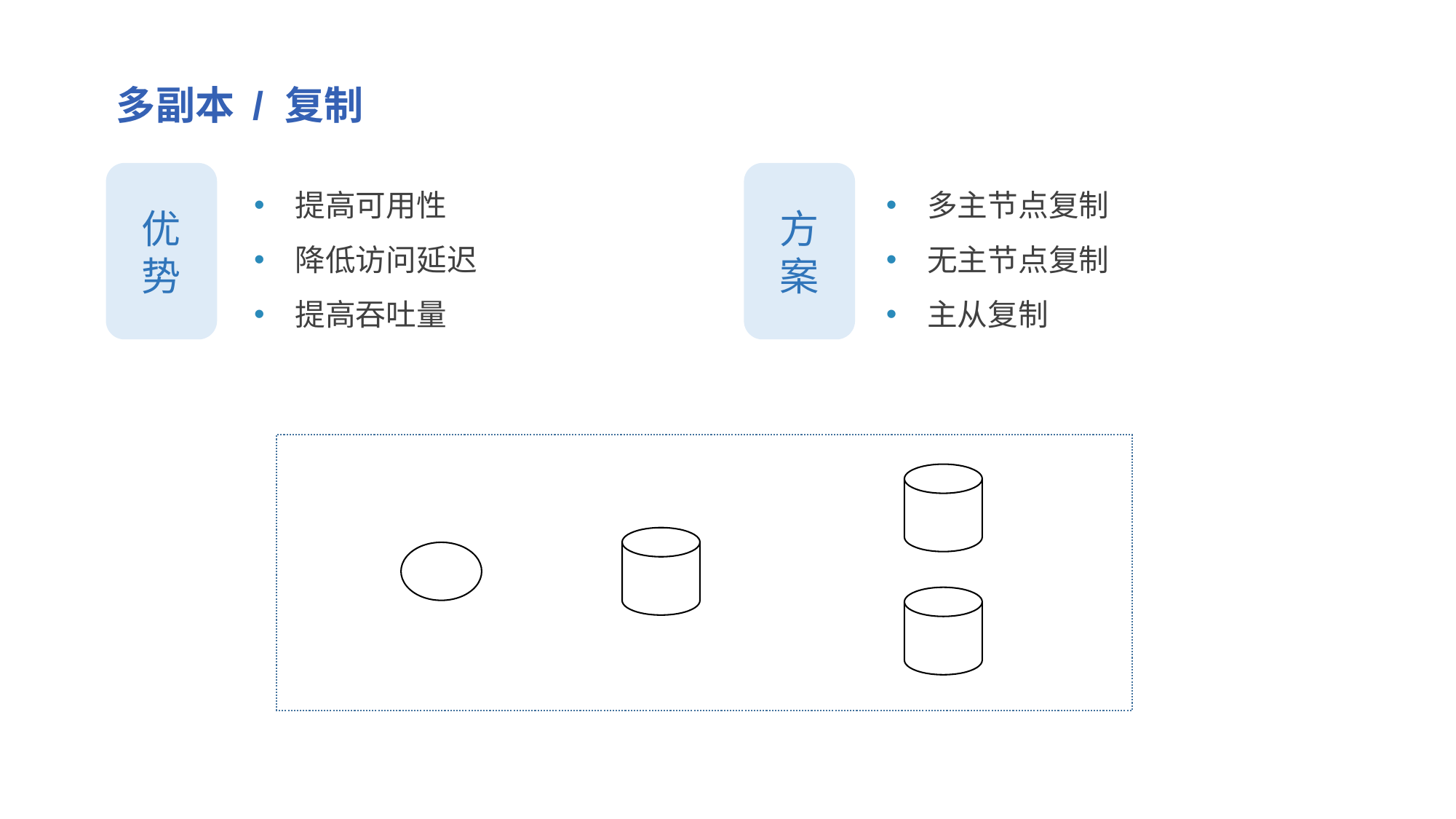

多副本 / 复制
优势
提高可用性
降低访问延迟
提高吞吐量
方
案
多主节点复制
无主节点复制
主从复制
多副本 / 复制是后面几页的大标题。
提高可用性，降低访问延迟，提高吞吐量这三个是属于多副本/复制的优点。
下面三个是复制方案。与优点属于不同维度的分类方式。